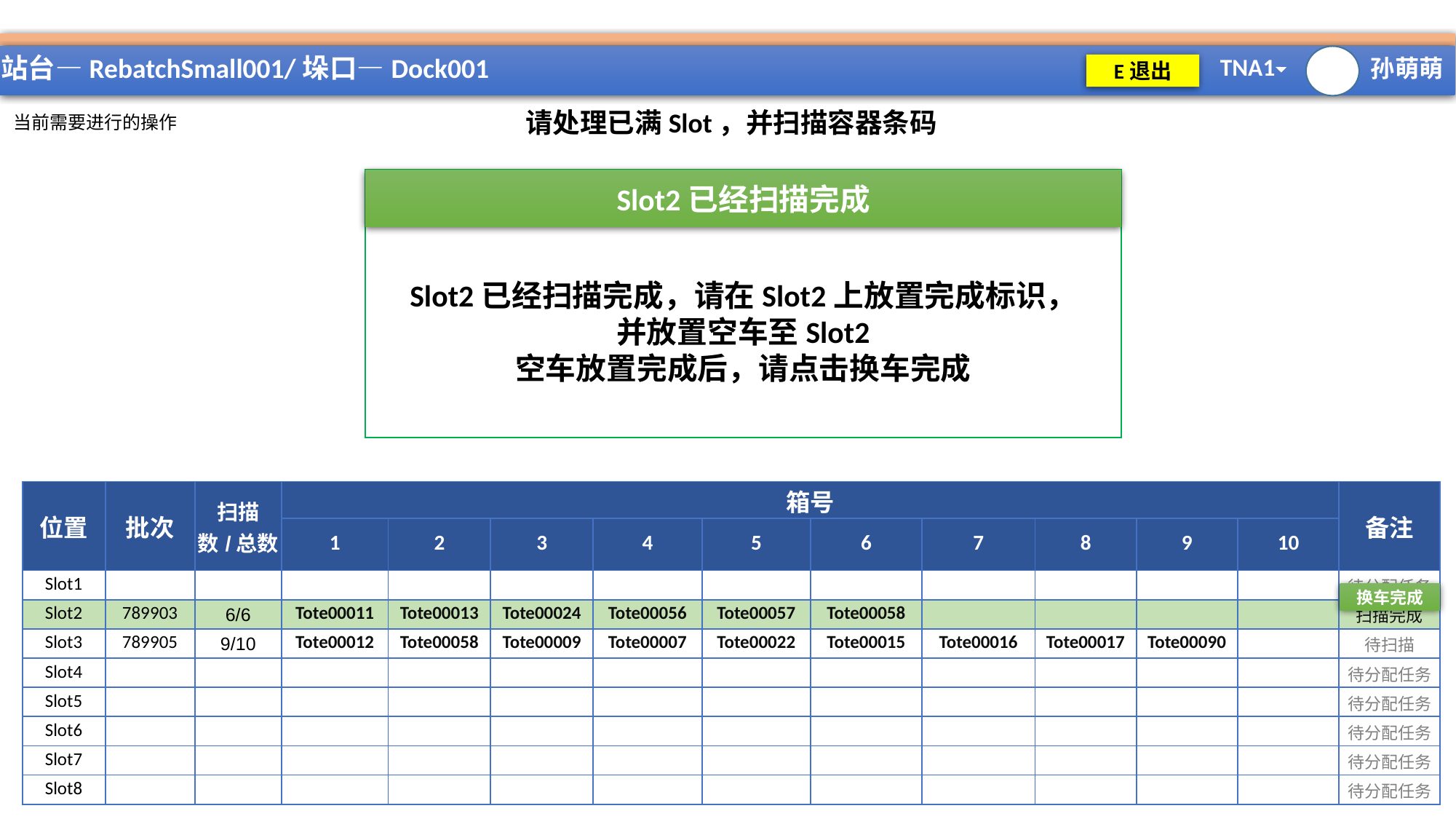

#
站台—RebatchSmall001/垛口—Dock001
请处理已满Slot，并扫描容器条码
当前需要进行的操作

Slot2已经扫描完成
Slot2已经扫描完成，请在Slot2上放置完成标识，并放置空车至Slot2
空车放置完成后，请点击换车完成

| 位置 | 批次 | 扫描数/总数 | 箱号 |  |  |  |  |  |  |  |  |  | 备注 |
| --- | --- | --- | --- | --- | --- | --- | --- | --- | --- | --- | --- | --- | --- |
|  |  |  | 1 | 2 | 3 | 4 | 5 | 6 | 7 | 8 | 9 | 10 |  |
| Slot1 |  |  |  |  |  |  |  |  |  |  |  |  | 待分配任务 |
| Slot2 | 789903 | 6/6 | Tote00011 | Tote00013 | Tote00024 | Tote00056 | Tote00057 | Tote00058 |  |  |  |  | 扫描完成 |
| Slot3 | 789905 | 9/10 | Tote00012 | Tote00058 | Tote00009 | Tote00007 | Tote00022 | Tote00015 | Tote00016 | Tote00017 | Tote00090 |  | 待扫描 |
| Slot4 |  |  |  |  |  |  |  |  |  |  |  |  | 待分配任务 |
| Slot5 |  |  |  |  |  |  |  |  |  |  |  |  | 待分配任务 |
| Slot6 |  |  |  |  |  |  |  |  |  |  |  |  | 待分配任务 |
| Slot7 |  |  |  |  |  |  |  |  |  |  |  |  | 待分配任务 |
| Slot8 |  |  |  |  |  |  |  |  |  |  |  |  | 待分配任务 |
换车完成